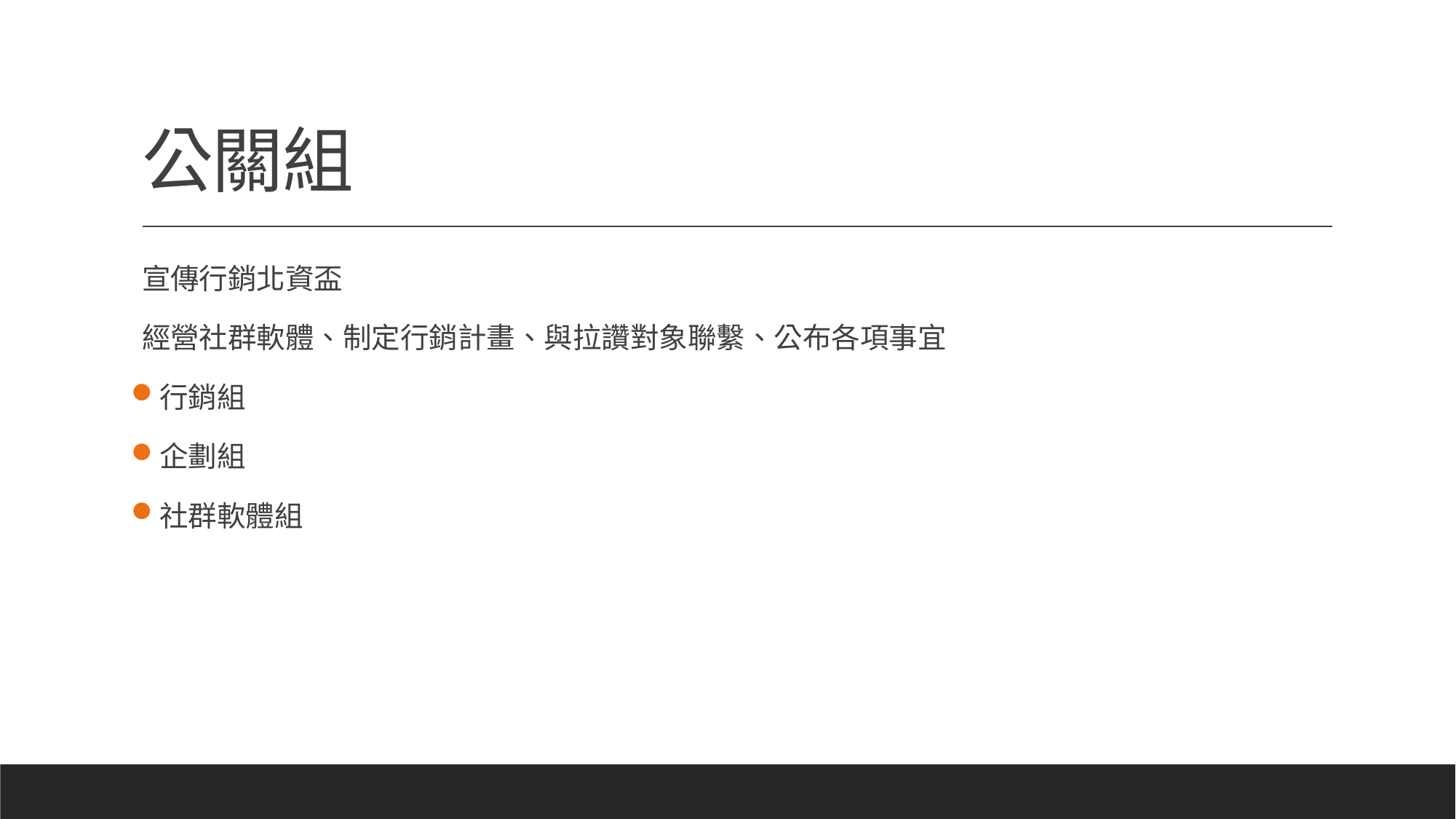

# 公關組
宣傳行銷北資盃
經營社群軟體、制定行銷計畫、與拉讚對象聯繫、公布各項事宜
行銷組
企劃組
社群軟體組